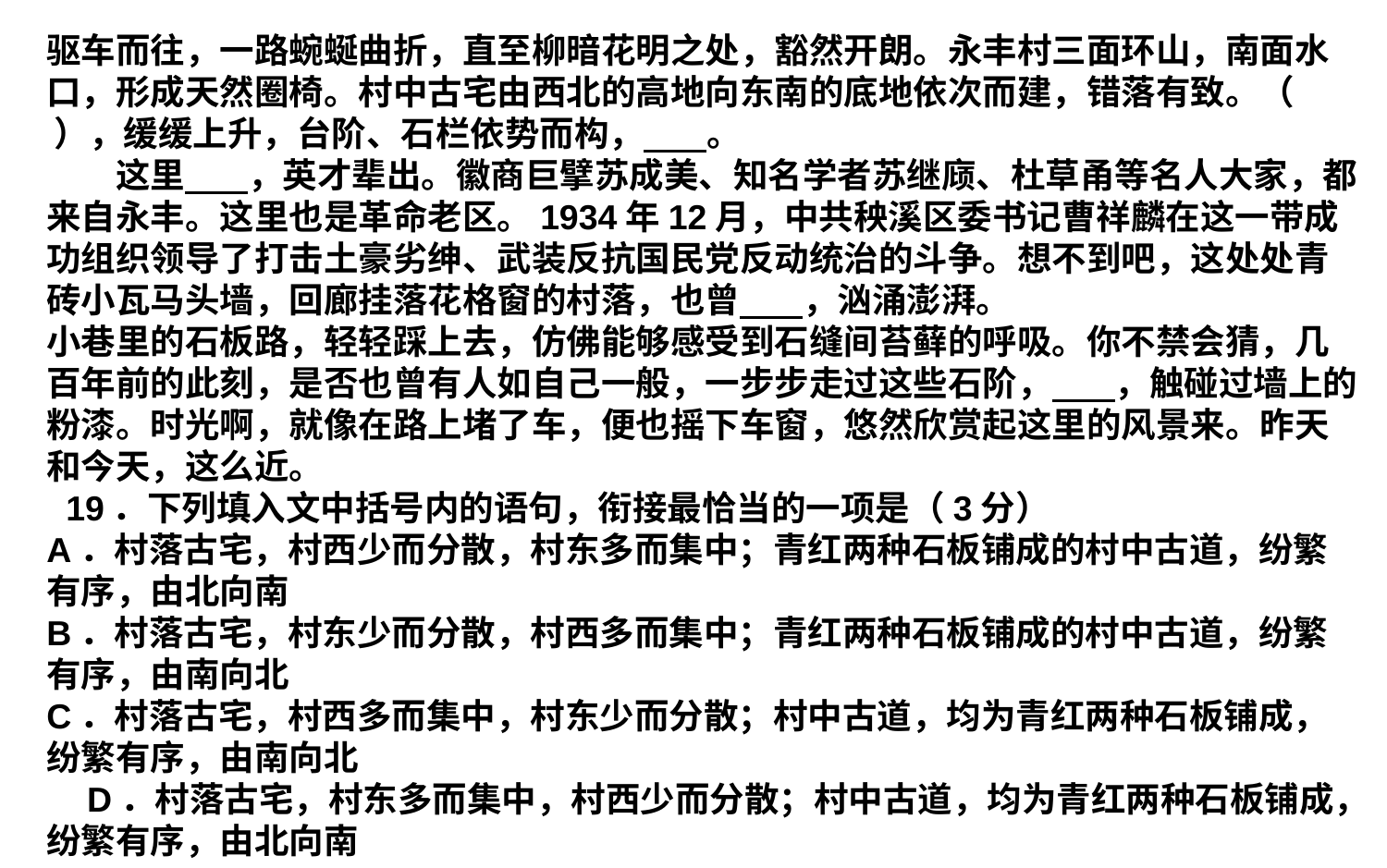

驱车而往，一路蜿蜒曲折，直至柳暗花明之处，豁然开朗。永丰村三面环山，南面水口，形成天然圈椅。村中古宅由西北的高地向东南的底地依次而建，错落有致。（       ），缓缓上升，台阶、石栏依势而构，        。　　这里        ，英才辈出。徽商巨擘苏成美、知名学者苏继庼、杜草甬等名人大家，都来自永丰。这里也是革命老区。1934年12月，中共秧溪区委书记曹祥麟在这一带成功组织领导了打击土豪劣绅、武装反抗国民党反动统治的斗争。想不到吧，这处处青砖小瓦马头墙，回廊挂落花格窗的村落，也曾        ，汹涌澎湃。小巷里的石板路，轻轻踩上去，仿佛能够感受到石缝间苔藓的呼吸。你不禁会猜，几百年前的此刻，是否也曾有人如自己一般，一步步走过这些石阶，        ，触碰过墙上的粉漆。时光啊，就像在路上堵了车，便也摇下车窗，悠然欣赏起这里的风景来。昨天和今天，这么近。  19．下列填入文中括号内的语句，衔接最恰当的一项是（3分）A．村落古宅，村西少而分散，村东多而集中；青红两种石板铺成的村中古道，纷繁有序，由北向南B．村落古宅，村东少而分散，村西多而集中；青红两种石板铺成的村中古道，纷繁有序，由南向北C．村落古宅，村西多而集中，村东少而分散；村中古道，均为青红两种石板铺成，纷繁有序，由南向北D．村落古宅，村东多而集中，村西少而分散；村中古道，均为青红两种石板铺成，纷繁有序，由北向南